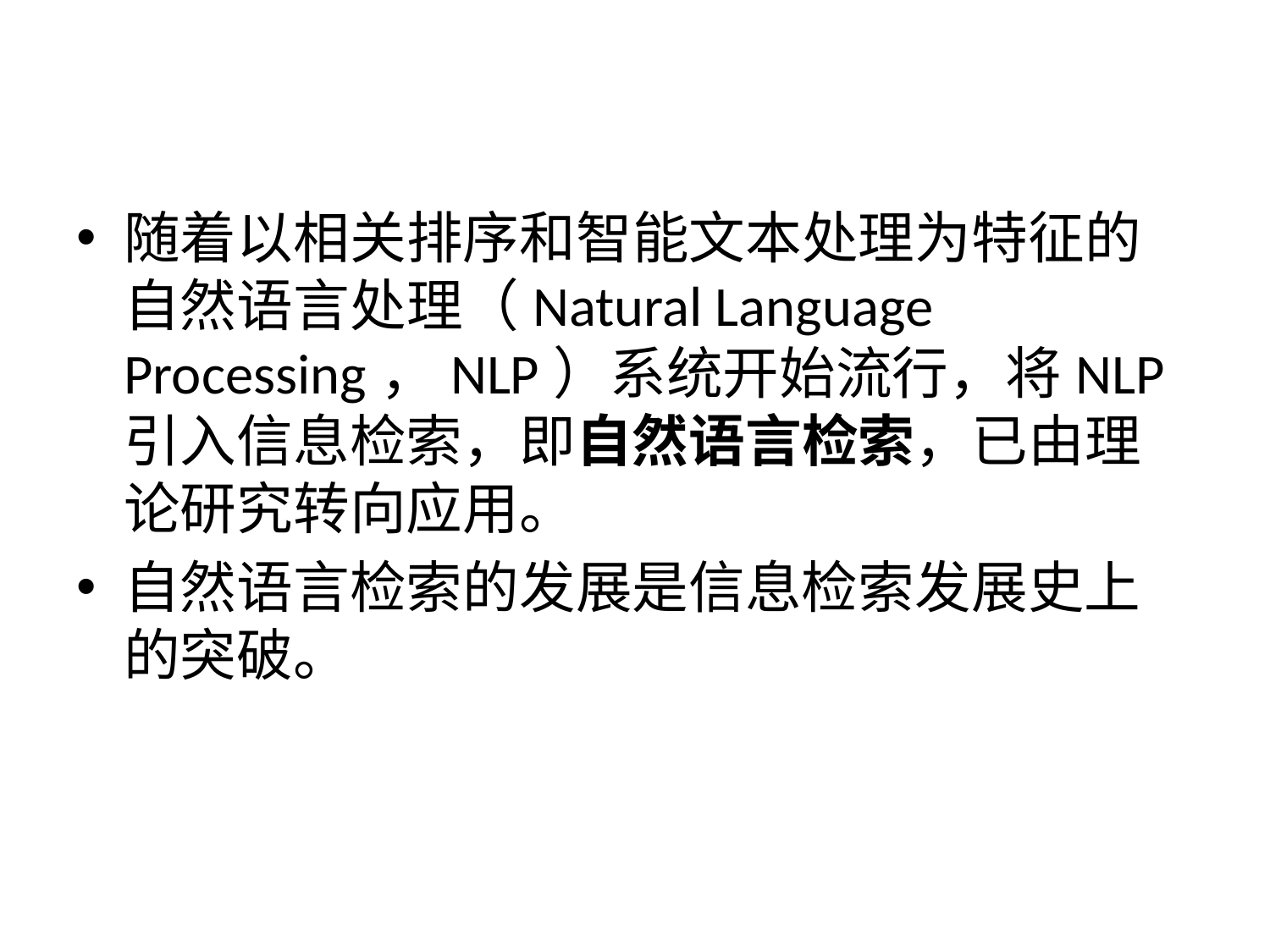

随着以相关排序和智能文本处理为特征的自然语言处理（Natural Language Processing，NLP）系统开始流行，将NLP引入信息检索，即自然语言检索，已由理论研究转向应用。
自然语言检索的发展是信息检索发展史上的突破。